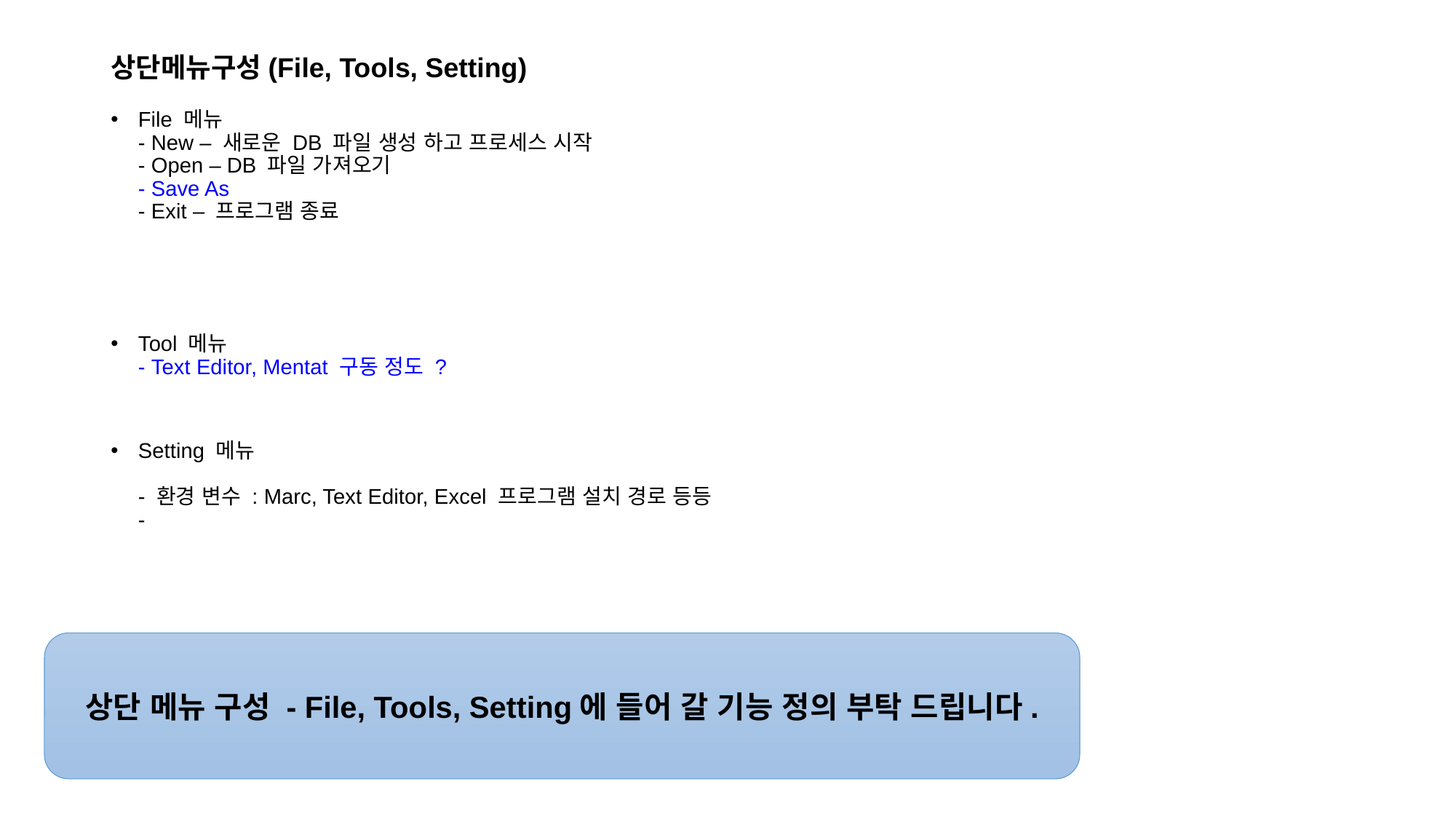

# 상단메뉴구성(File, Tools, Setting)
File 메뉴
- New – 새로운 DB 파일 생성 하고 프로세스 시작
- Open – DB 파일 가져오기
- Save As
- Exit – 프로그램 종료
Tool 메뉴
- Text Editor, Mentat 구동 정도 ?
Setting 메뉴
- 환경 변수 : Marc, Text Editor, Excel 프로그램 설치 경로 등등
-
상단 메뉴 구성 - File, Tools, Setting에 들어 갈 기능 정의 부탁 드립니다.